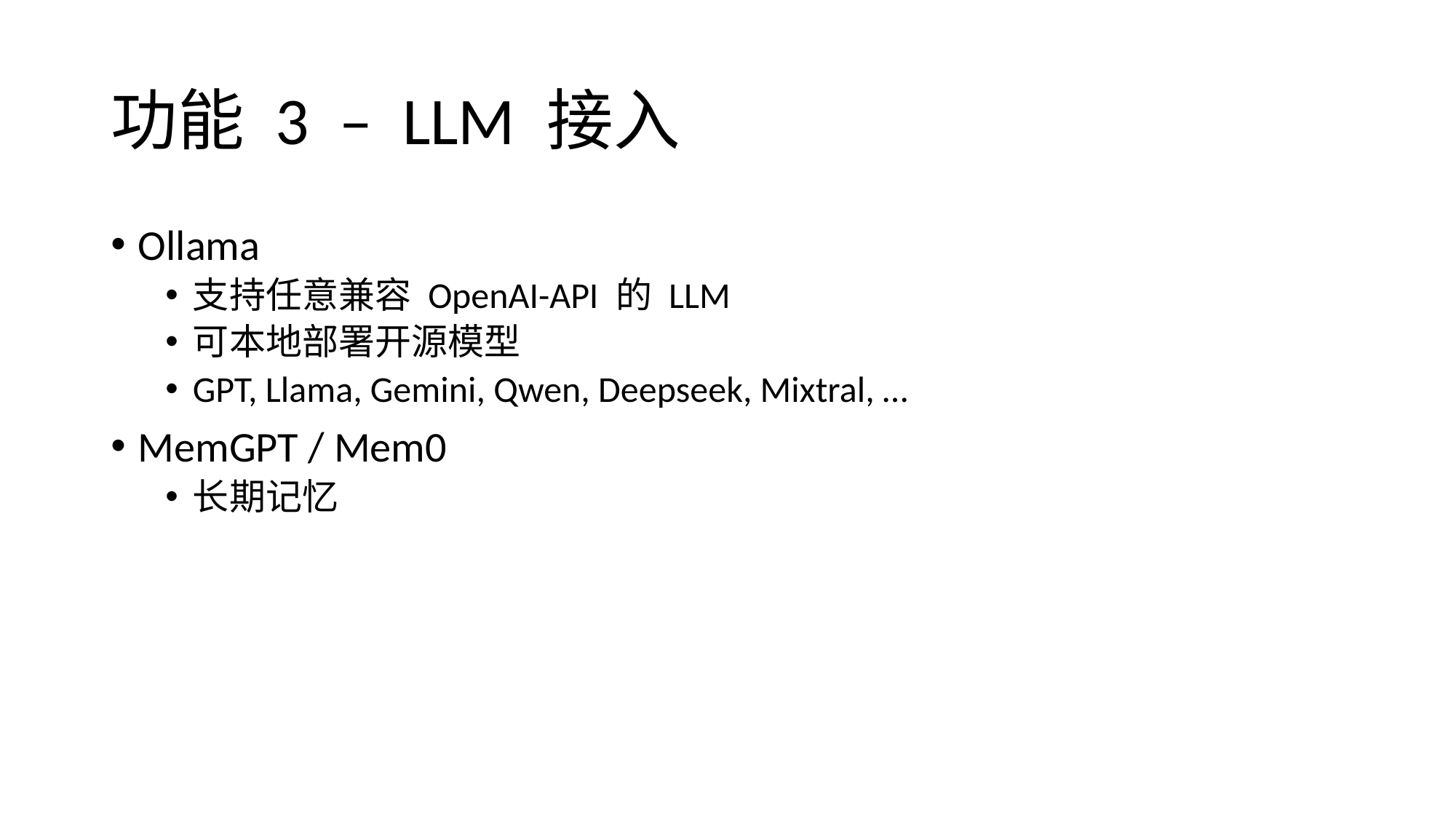

# 功能 3  –  LLM 接入
Ollama
支持任意兼容 OpenAI-API 的 LLM
可本地部署开源模型
GPT, Llama, Gemini, Qwen, Deepseek, Mixtral, …
MemGPT / Mem0
长期记忆